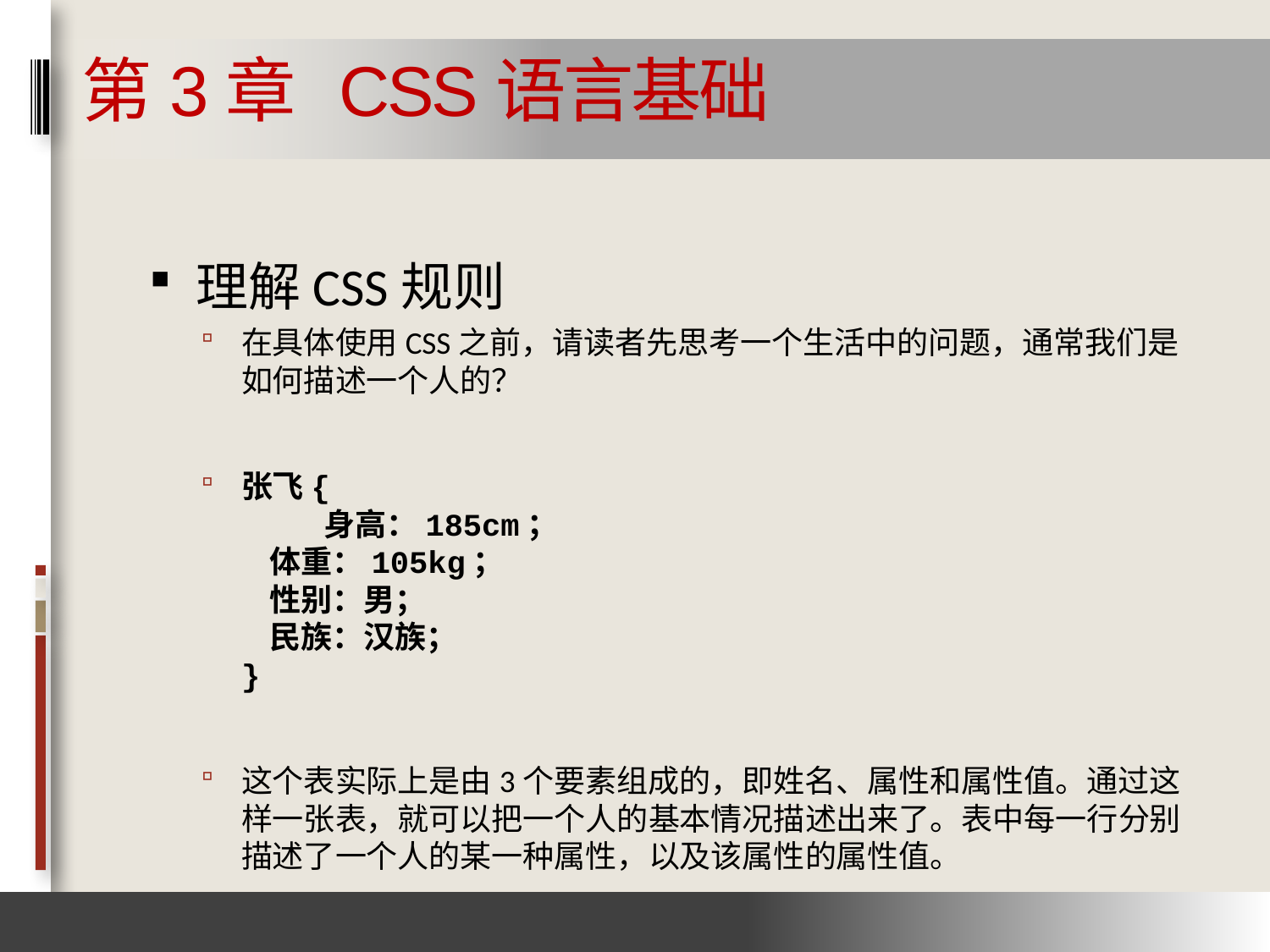

# 第3章  CSS语言基础
理解CSS规则
在具体使用CSS之前，请读者先思考一个生活中的问题，通常我们是如何描述一个人的？

张飞{
    身高：185cm；
    体重：105kg；
    性别：男；
    民族：汉族；
}

这个表实际上是由3个要素组成的，即姓名、属性和属性值。通过这样一张表，就可以把一个人的基本情况描述出来了。表中每一行分别描述了一个人的某一种属性，以及该属性的属性值。